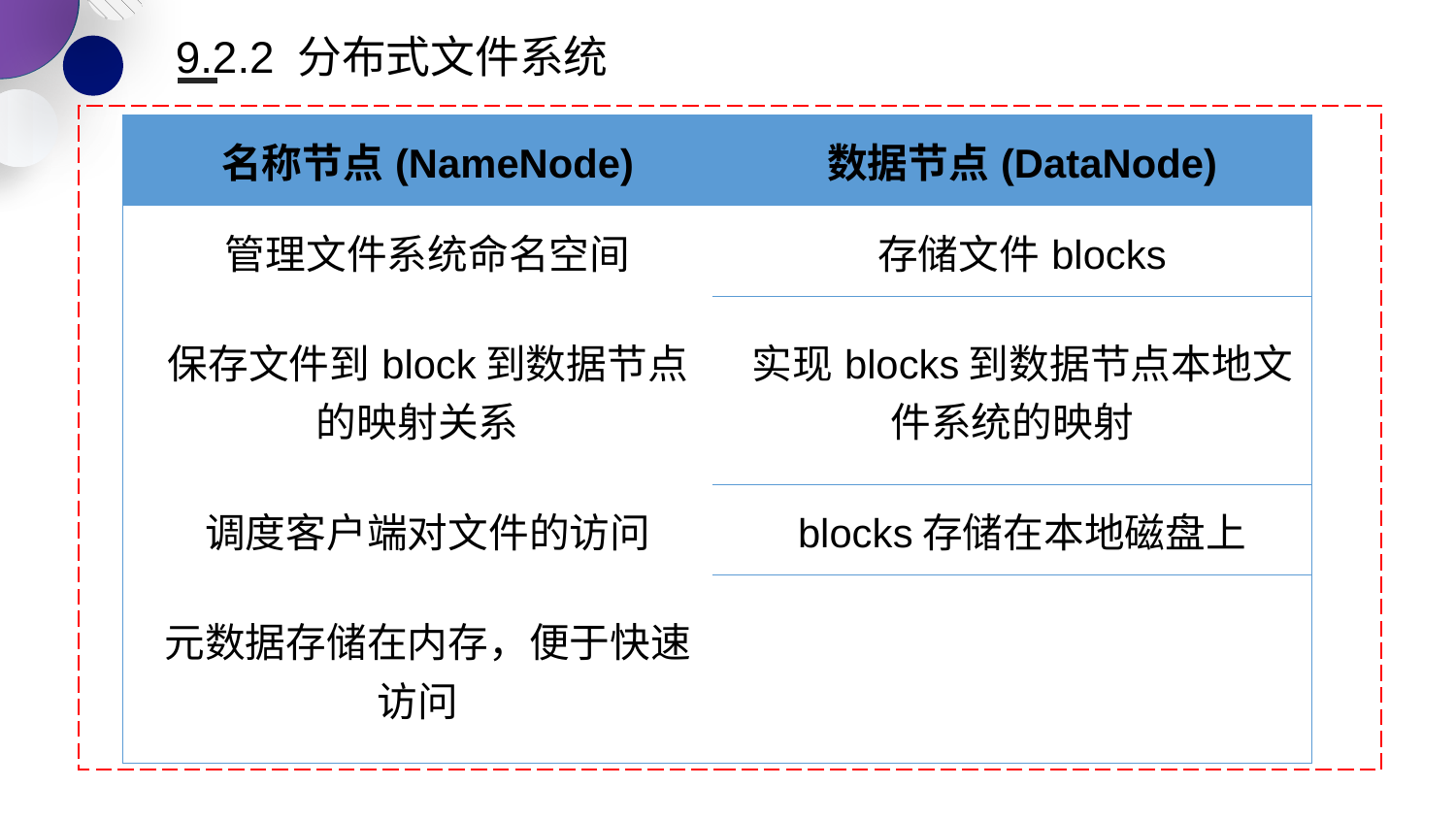

9.2.2 分布式文件系统

| 名称节点(NameNode) | 数据节点(DataNode) |
| --- | --- |
| 管理文件系统命名空间 | 存储文件blocks |
| 保存文件到block到数据节点的映射关系 | 实现blocks到数据节点本地文件系统的映射 |
| 调度客户端对文件的访问 | blocks存储在本地磁盘上 |
| 元数据存储在内存，便于快速访问 |  |